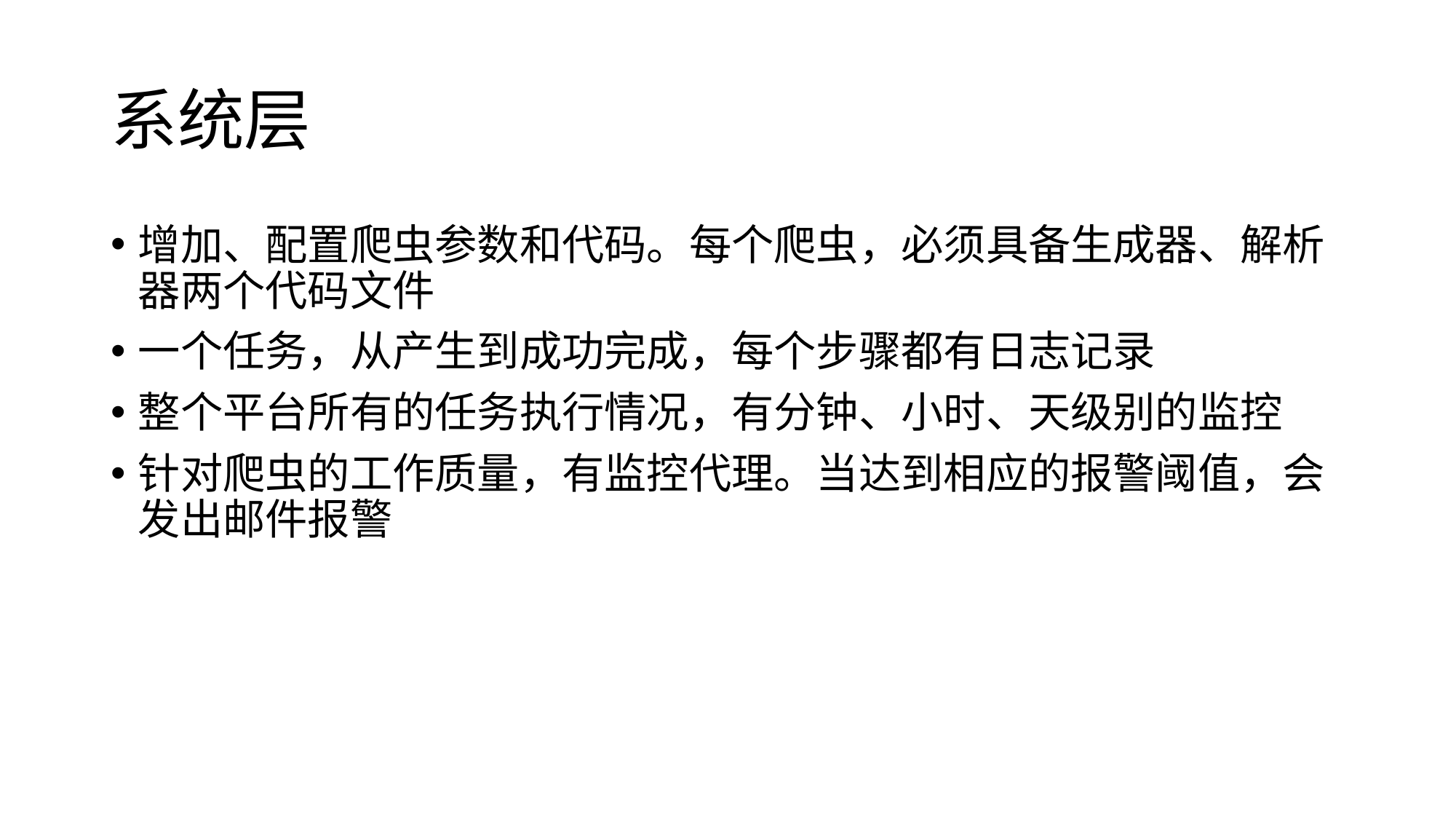

# 系统层
增加、配置爬虫参数和代码。每个爬虫，必须具备生成器、解析器两个代码文件
一个任务，从产生到成功完成，每个步骤都有日志记录
整个平台所有的任务执行情况，有分钟、小时、天级别的监控
针对爬虫的工作质量，有监控代理。当达到相应的报警阈值，会发出邮件报警